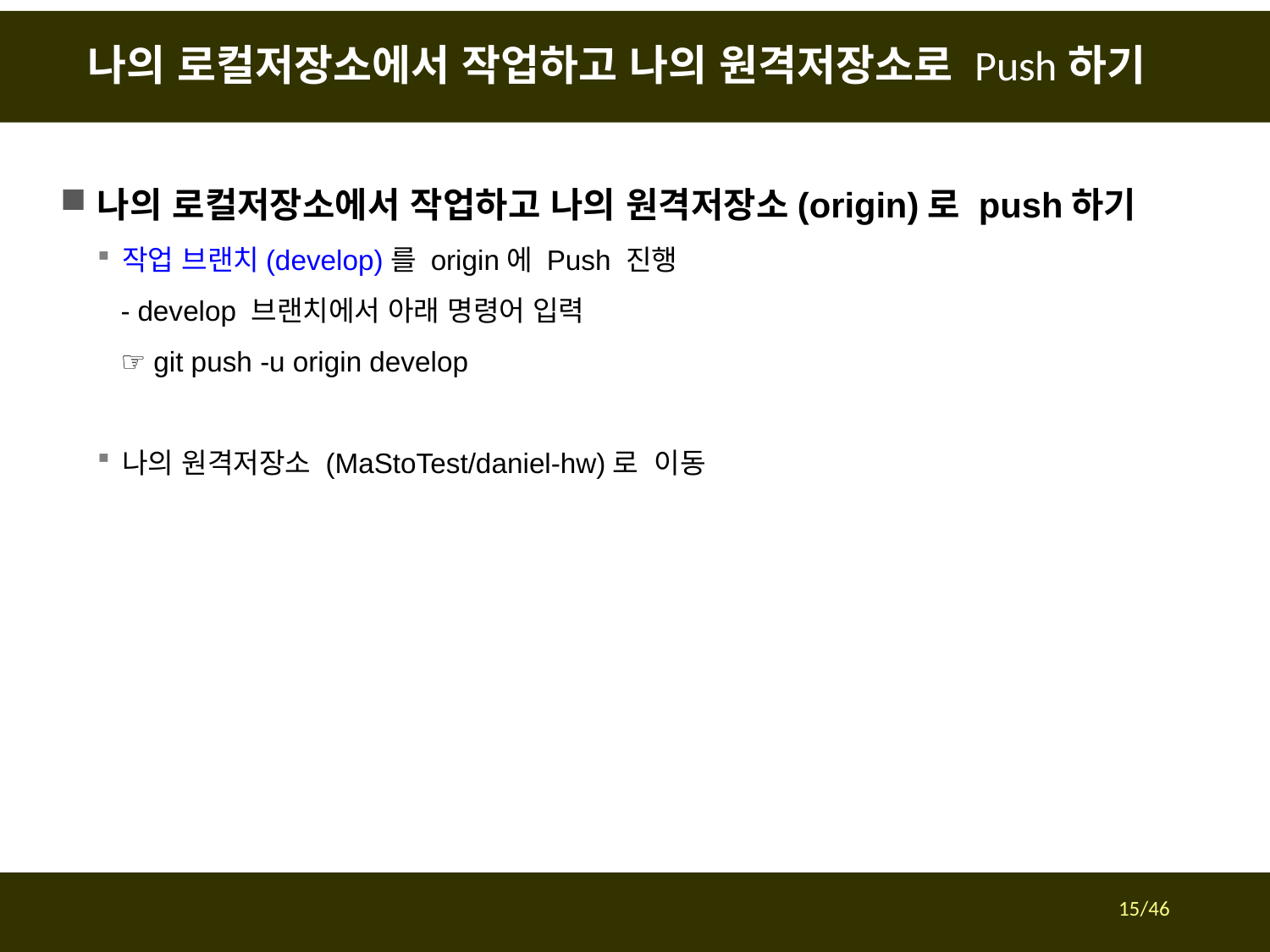

# 나의 로컬저장소에서 작업하고 나의 원격저장소로 Push하기
나의 로컬저장소에서 작업하고 나의 원격저장소(origin)로 push하기
작업 브랜치(develop)를 origin에 Push 진행
   - develop 브랜치에서 아래 명령어 입력
   ☞ git push -u origin develop

나의 원격저장소 (MaStoTest/daniel-hw)로  이동

15/46